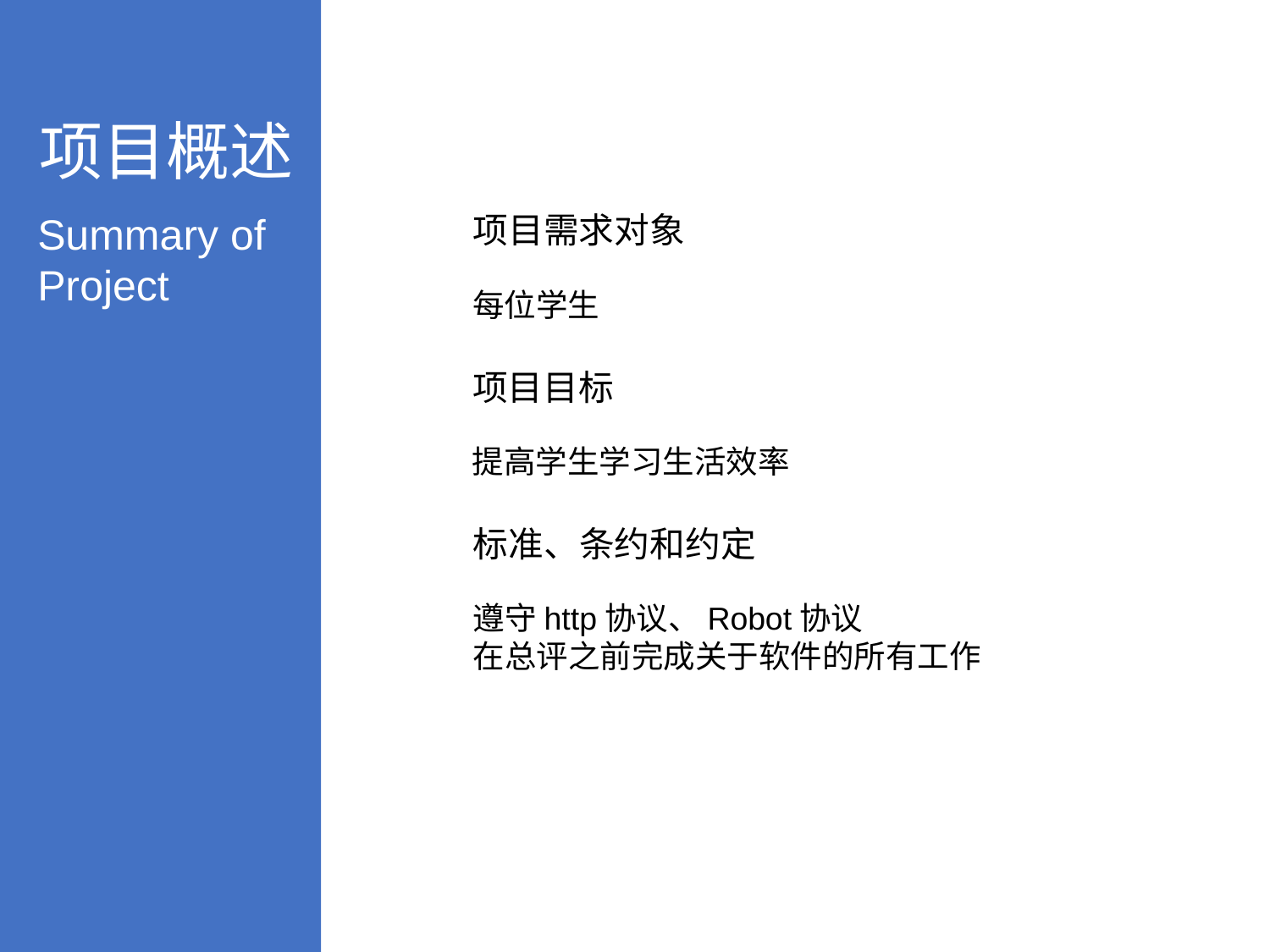

项目概述
Summary of Project
项目需求对象
每位学生
项目目标
提高学生学习生活效率
标准、条约和约定
遵守http协议、Robot协议
在总评之前完成关于软件的所有工作